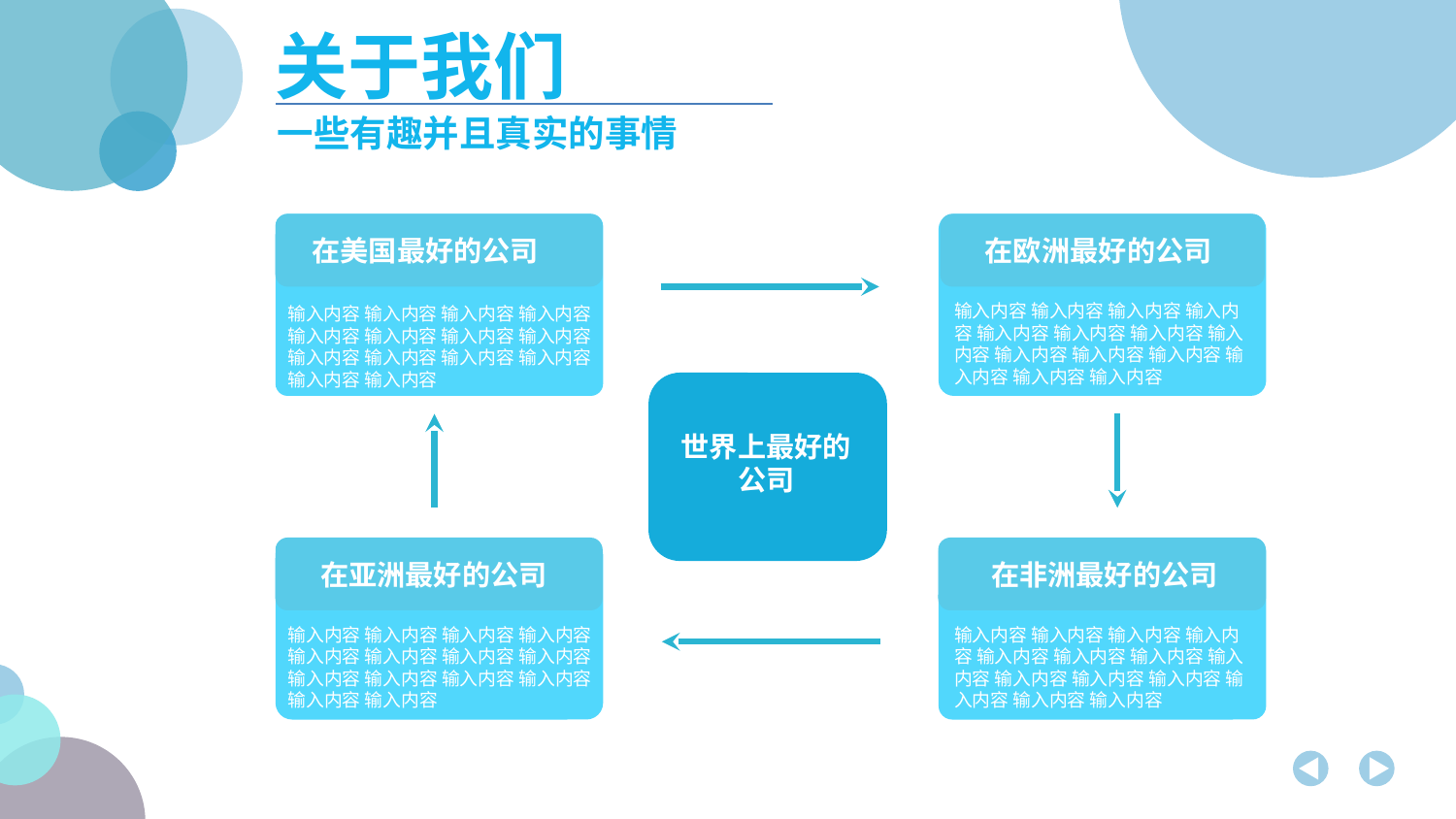

关于我们
一些有趣并且真实的事情

在美国最好的公司
在欧洲最好的公司
输入内容 输入内容 输入内容 输入内容 输入内容 输入内容 输入内容 输入内容 输入内容 输入内容 输入内容 输入内容 输入内容 输入内容
输入内容 输入内容 输入内容 输入内容 输入内容 输入内容 输入内容 输入内容 输入内容 输入内容 输入内容 输入内容 输入内容 输入内容

世界上最好的公司

在亚洲最好的公司
在非洲最好的公司
输入内容 输入内容 输入内容 输入内容 输入内容 输入内容 输入内容 输入内容 输入内容 输入内容 输入内容 输入内容 输入内容 输入内容
输入内容 输入内容 输入内容 输入内容 输入内容 输入内容 输入内容 输入内容 输入内容 输入内容 输入内容 输入内容 输入内容 输入内容